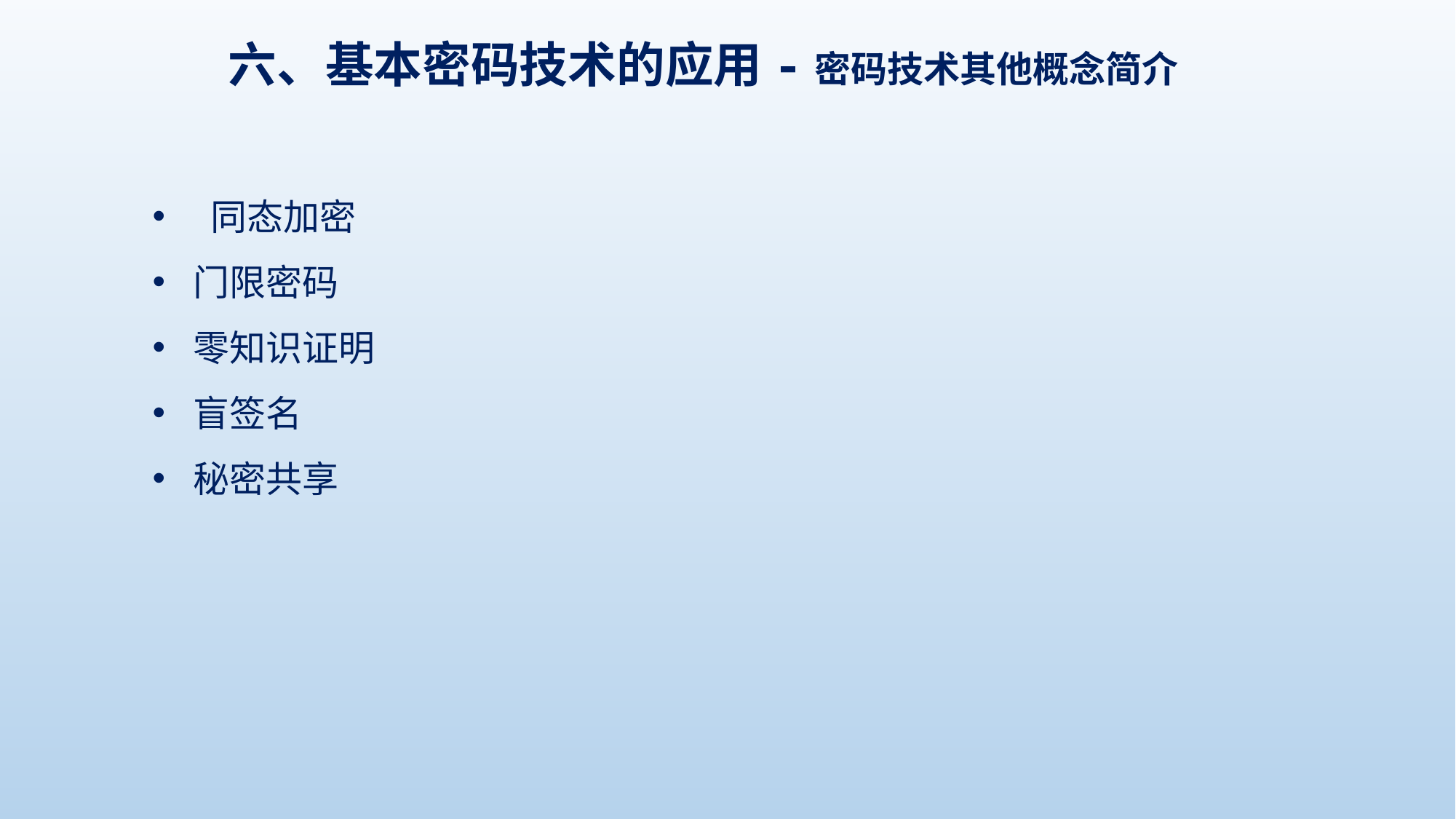

六、基本密码技术的应用-密码技术其他概念简介
 同态加密
门限密码
零知识证明
盲签名
秘密共享